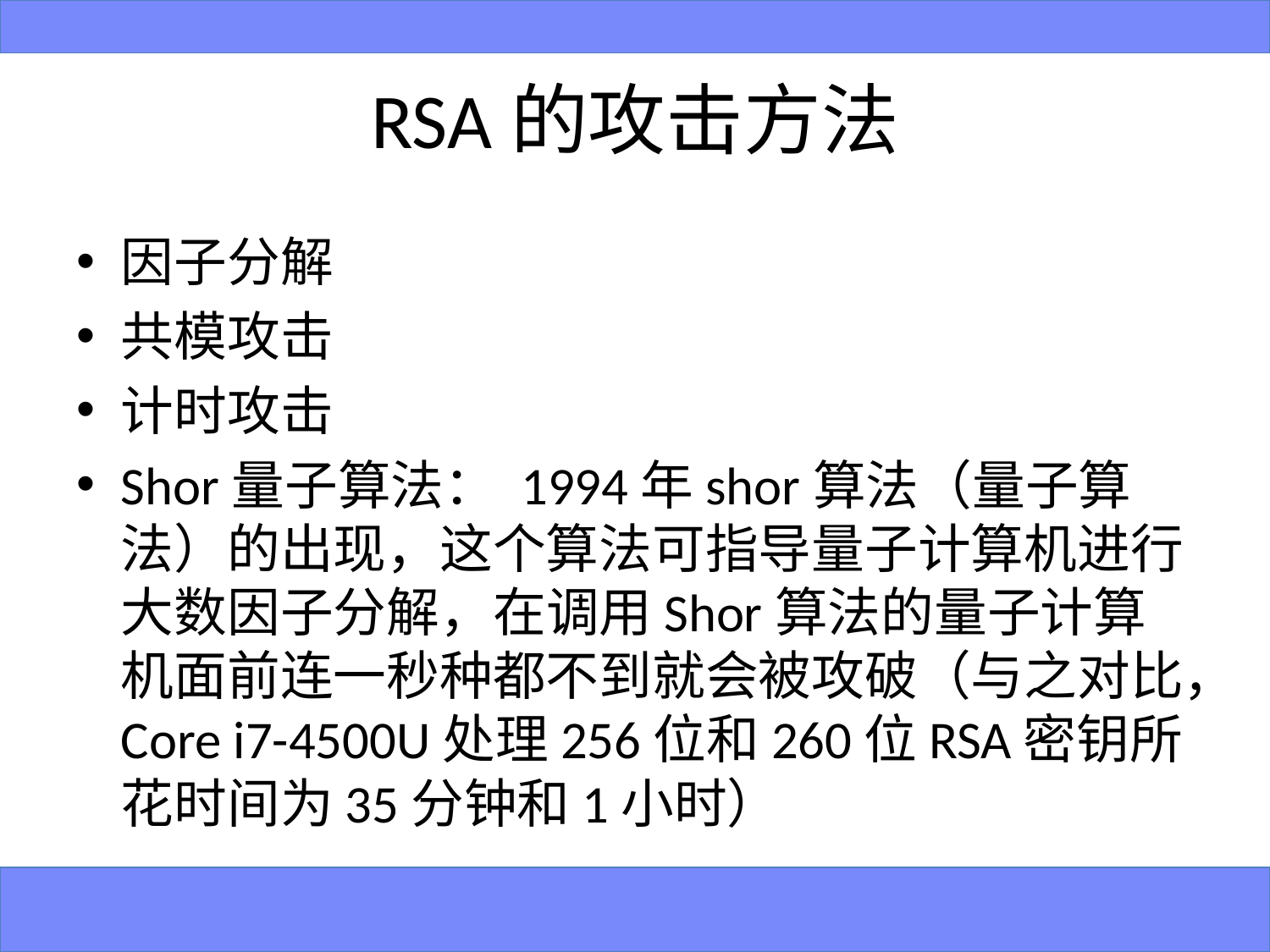

# RSA的攻击方法
因子分解
共模攻击
计时攻击
Shor量子算法： 1994年shor算法（量子算法）的出现，这个算法可指导量子计算机进行大数因子分解，在调用Shor算法的量子计算机面前连一秒种都不到就会被攻破（与之对比，Core i7-4500U处理256位和260位RSA密钥所花时间为35分钟和1小时）